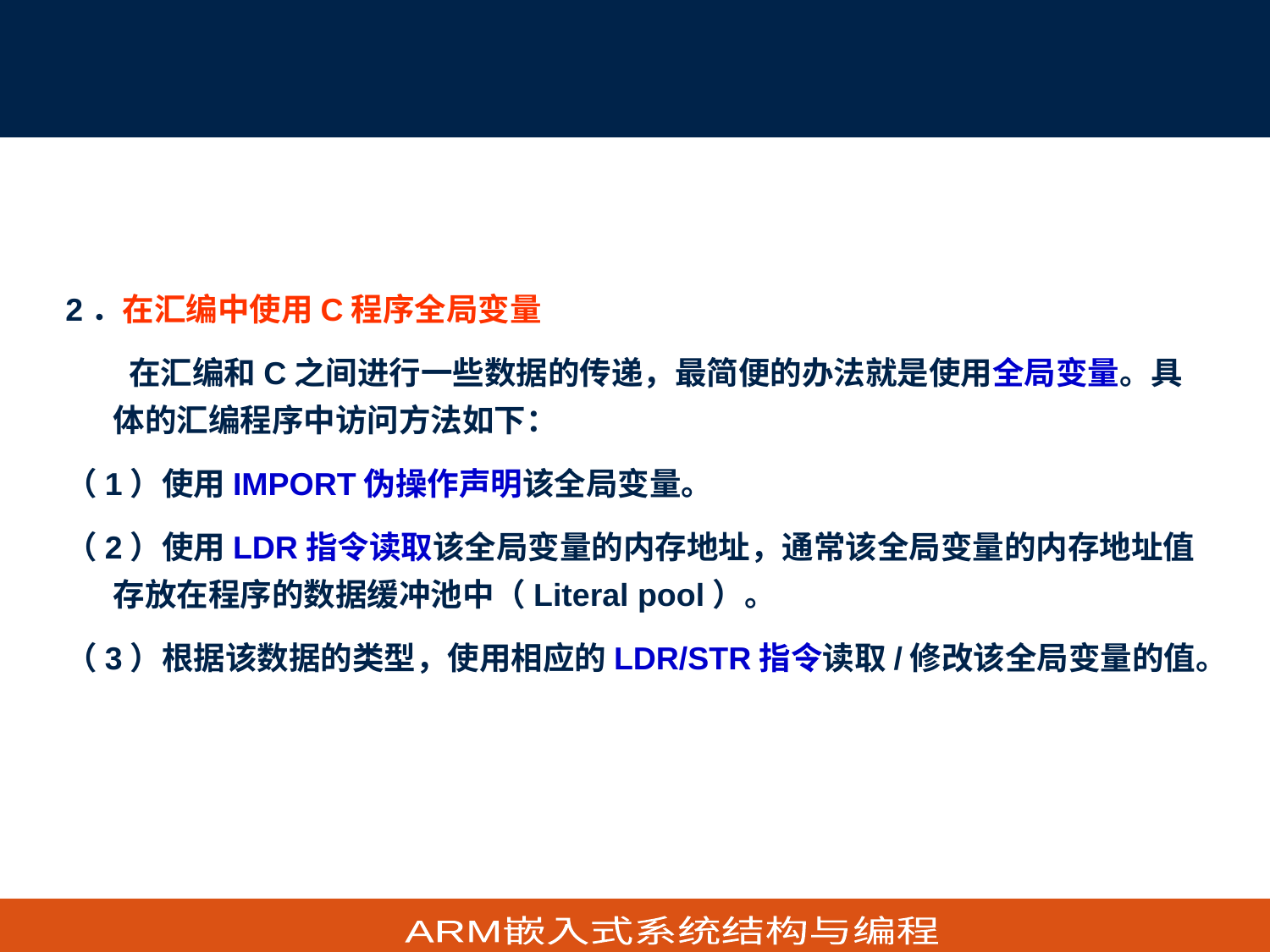

4.4.2  C/C++与汇编语言的混合编程应用
2．在汇编中使用C程序全局变量
　　在汇编和C之间进行一些数据的传递，最简便的办法就是使用全局变量。具体的汇编程序中访问方法如下：
（1）使用IMPORT伪操作声明该全局变量。
（2）使用LDR指令读取该全局变量的内存地址，通常该全局变量的内存地址值存放在程序的数据缓冲池中（Literal pool）。
（3）根据该数据的类型，使用相应的LDR/STR指令读取/修改该全局变量的值。